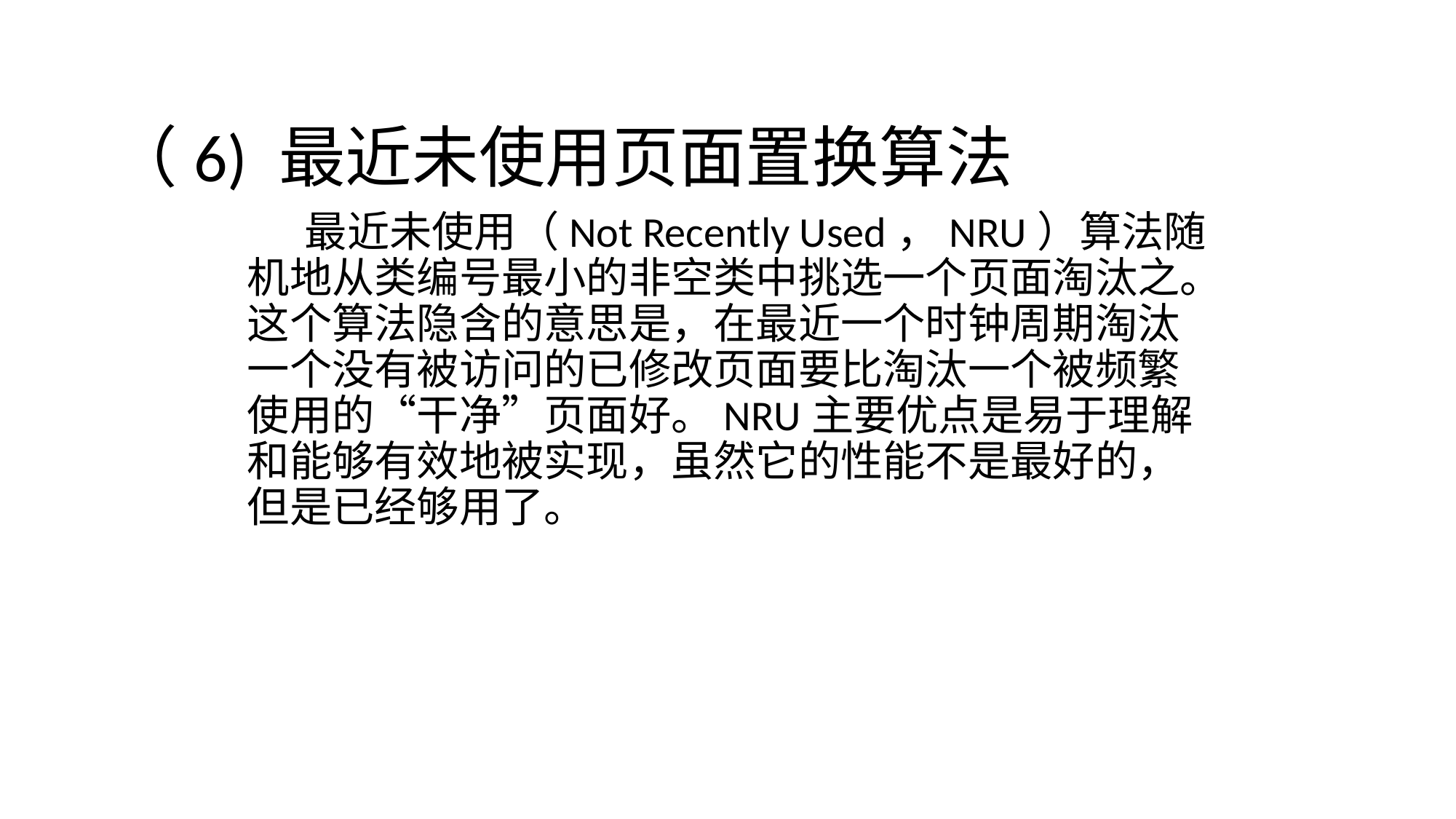

（6) 最近未使用页面置换算法
     最近未使用（Not Recently Used，NRU）算法随机地从类编号最小的非空类中挑选一个页面淘汰之。这个算法隐含的意思是，在最近一个时钟周期淘汰一个没有被访问的已修改页面要比淘汰一个被频繁使用的“干净”页面好。NRU主要优点是易于理解和能够有效地被实现，虽然它的性能不是最好的，但是已经够用了。

11